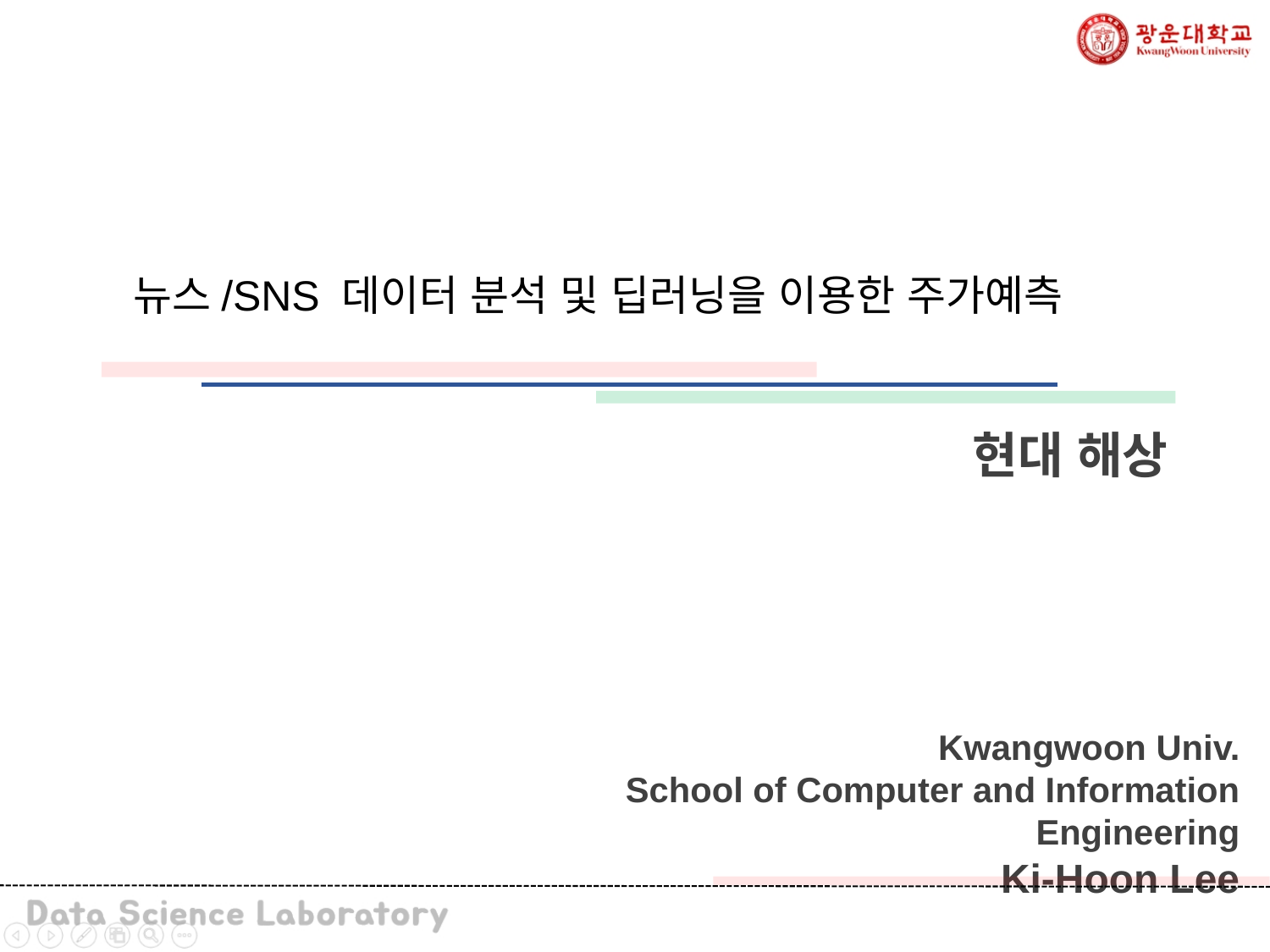

# 뉴스/SNS 데이터 분석 및 딥러닝을 이용한 주가예측
현대 해상